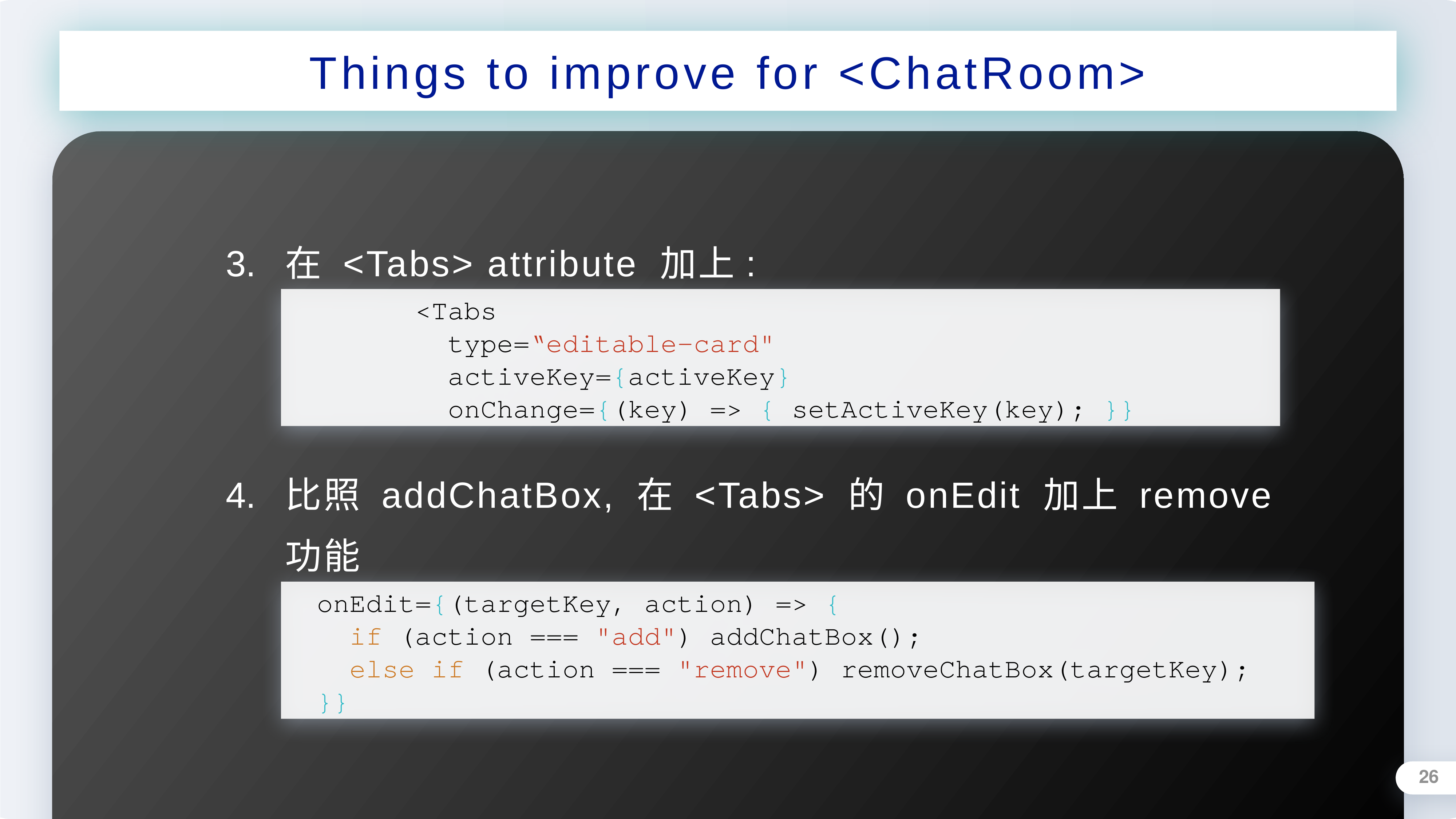

Things to improve for <ChatRoom>
在 <Tabs> attribute 加上:
        <Tabs
          type=“editable-card"
          activeKey={activeKey}
          onChange={(key) => { setActiveKey(key); }}
比照 addChatBox, 在 <Tabs> 的 onEdit 加上 remove 功能
  onEdit={(targetKey, action) => {
    if (action === "add") addChatBox();
    else if (action === "remove") removeChatBox(targetKey);
  }}
26